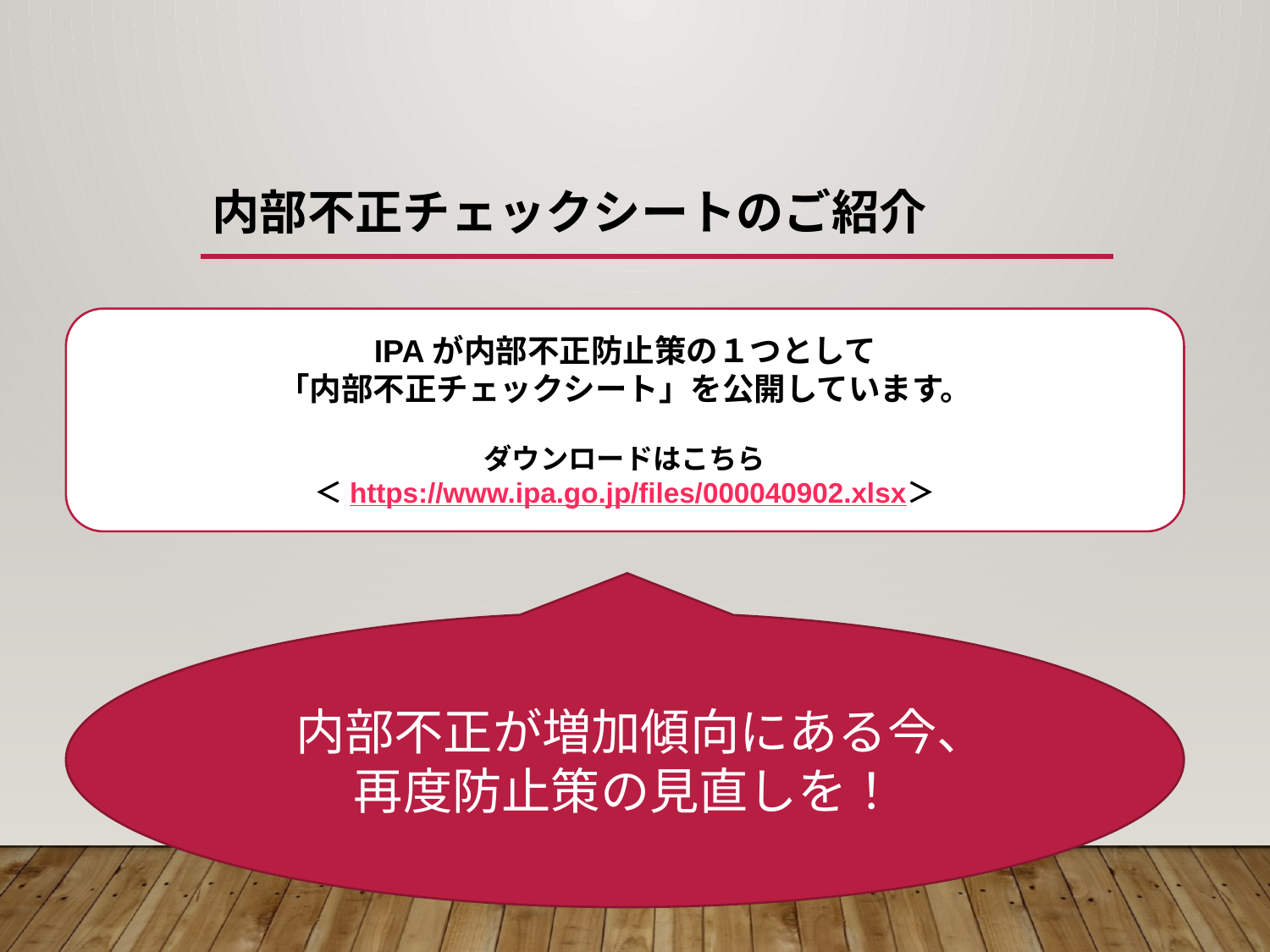

# 内部不正チェックシートのご紹介
IPAが内部不正防止策の１つとして
「内部不正チェックシート」を公開しています。
ダウンロードはこちら
＜https://www.ipa.go.jp/files/000040902.xlsx＞
　内部不正が増加傾向にある今、
再度防止策の見直しを！